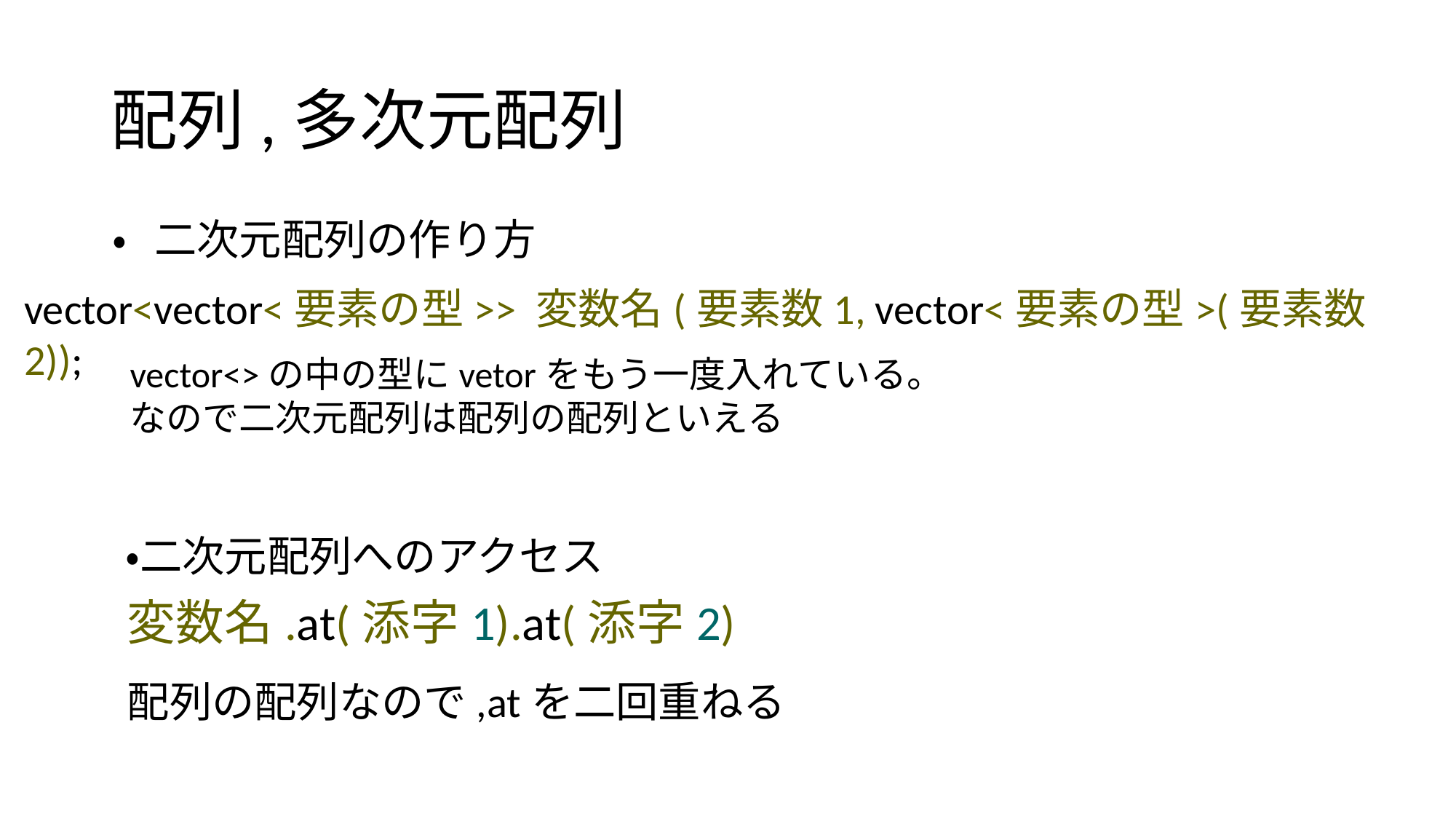

# 配列,多次元配列
・二次元配列の作り方

vector<vector<要素の型>> 変数名(要素数1, vector<要素の型>(要素数2));
vector<>の中の型にvetorをもう一度入れている。
なので二次元配列は配列の配列といえる

・二次元配列へのアクセス

変数名.at(添字1).at(添字2)
配列の配列なので,atを二回重ねる